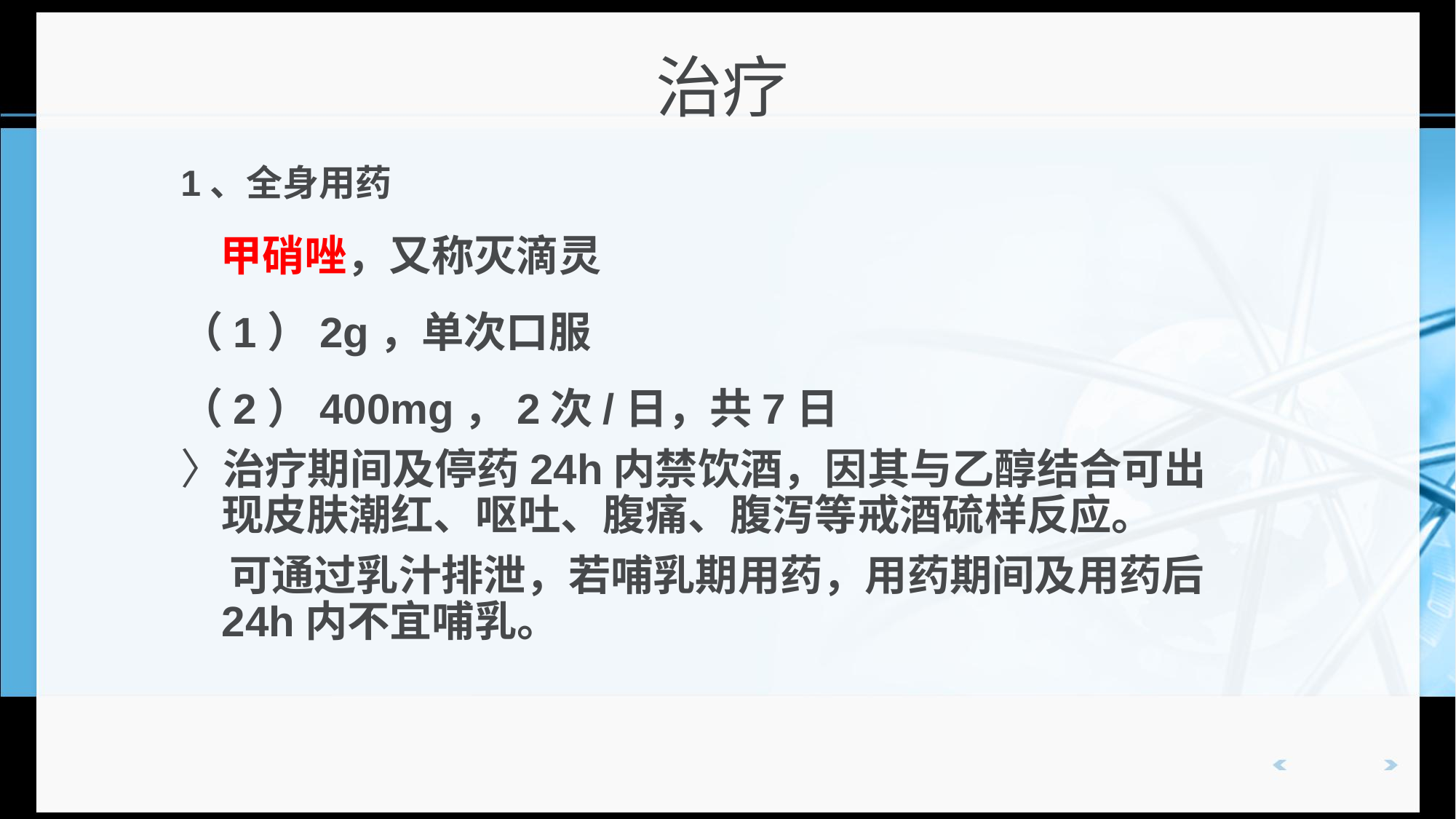

# 治疗
1、全身用药
   甲硝唑，又称灭滴灵
（1）2g，单次口服
（2）400mg，2次/日，共7日
治疗期间及停药24h内禁饮酒，因其与乙醇结合可出现皮肤潮红、呕吐、腹痛、腹泻等戒酒硫样反应。
    可通过乳汁排泄，若哺乳期用药，用药期间及用药后24h内不宜哺乳。